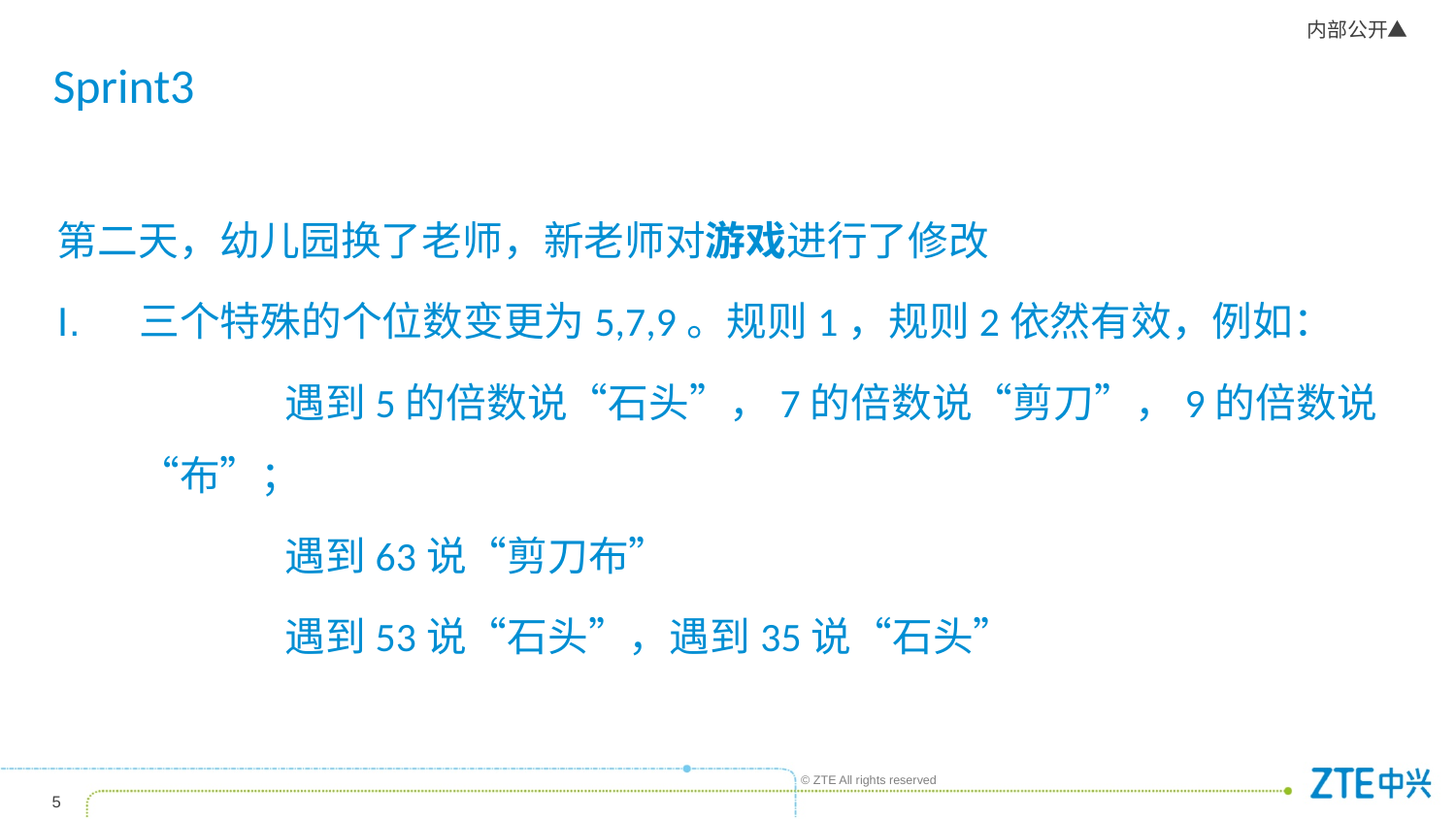

# Sprint3
第二天，幼儿园换了老师，新老师对游戏进行了修改
三个特殊的个位数变更为5,7,9。规则1，规则2依然有效，例如：
		遇到5的倍数说“石头”，7的倍数说“剪刀”，9的倍数说“布”；
		遇到63说“剪刀布”
	 	遇到53说“石头”，遇到35说“石头”